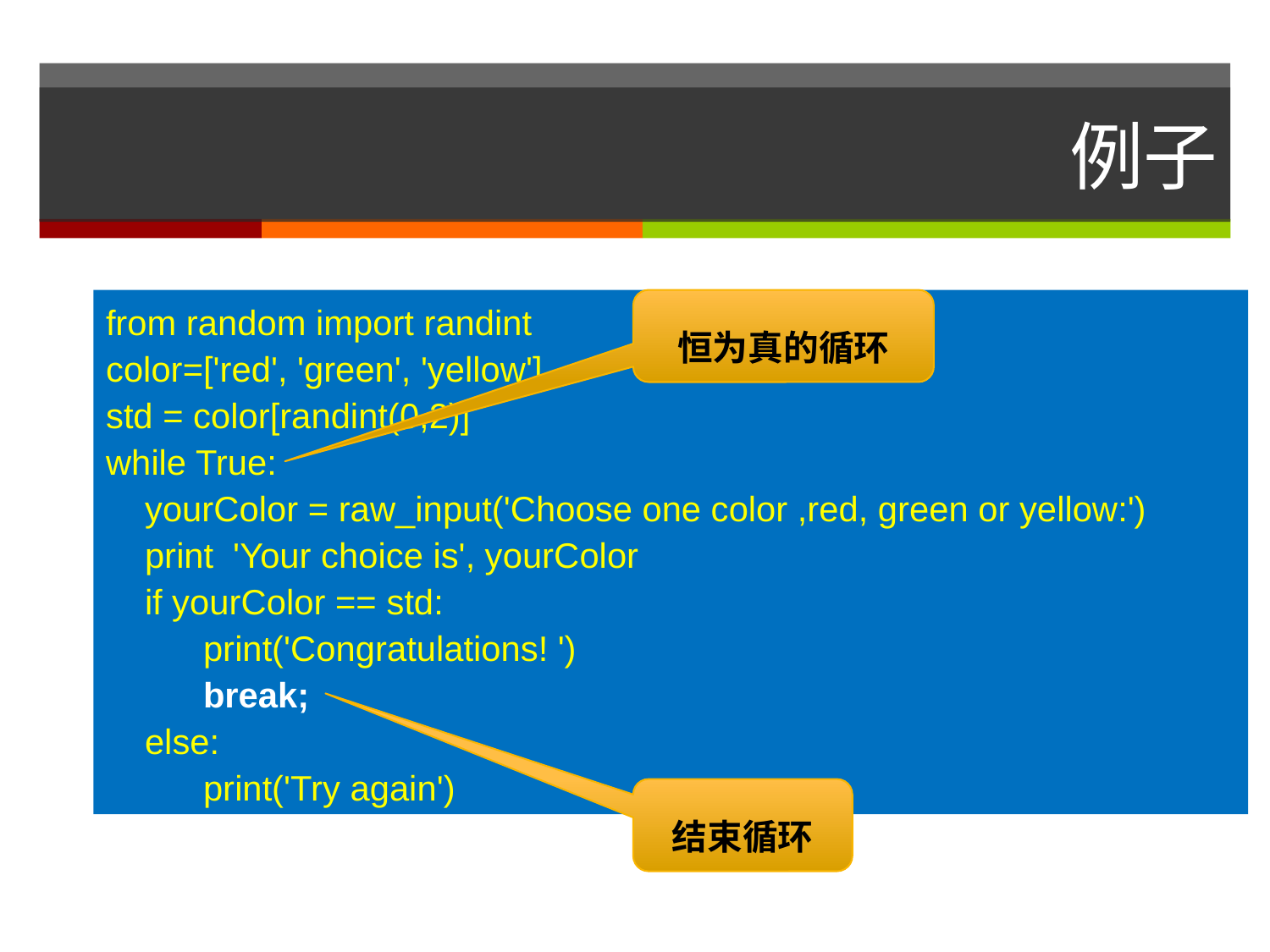

# 例子
from random import randint
color=['red', 'green', 'yellow']
std = color[randint(0,2)]
while True:
    yourColor = raw_input('Choose one color ,red, green or yellow:')
    print  'Your choice is', yourColor
    if yourColor == std:
          print('Congratulations! ')
          break;
    else:
          print('Try again')
恒为真的循环
结束循环